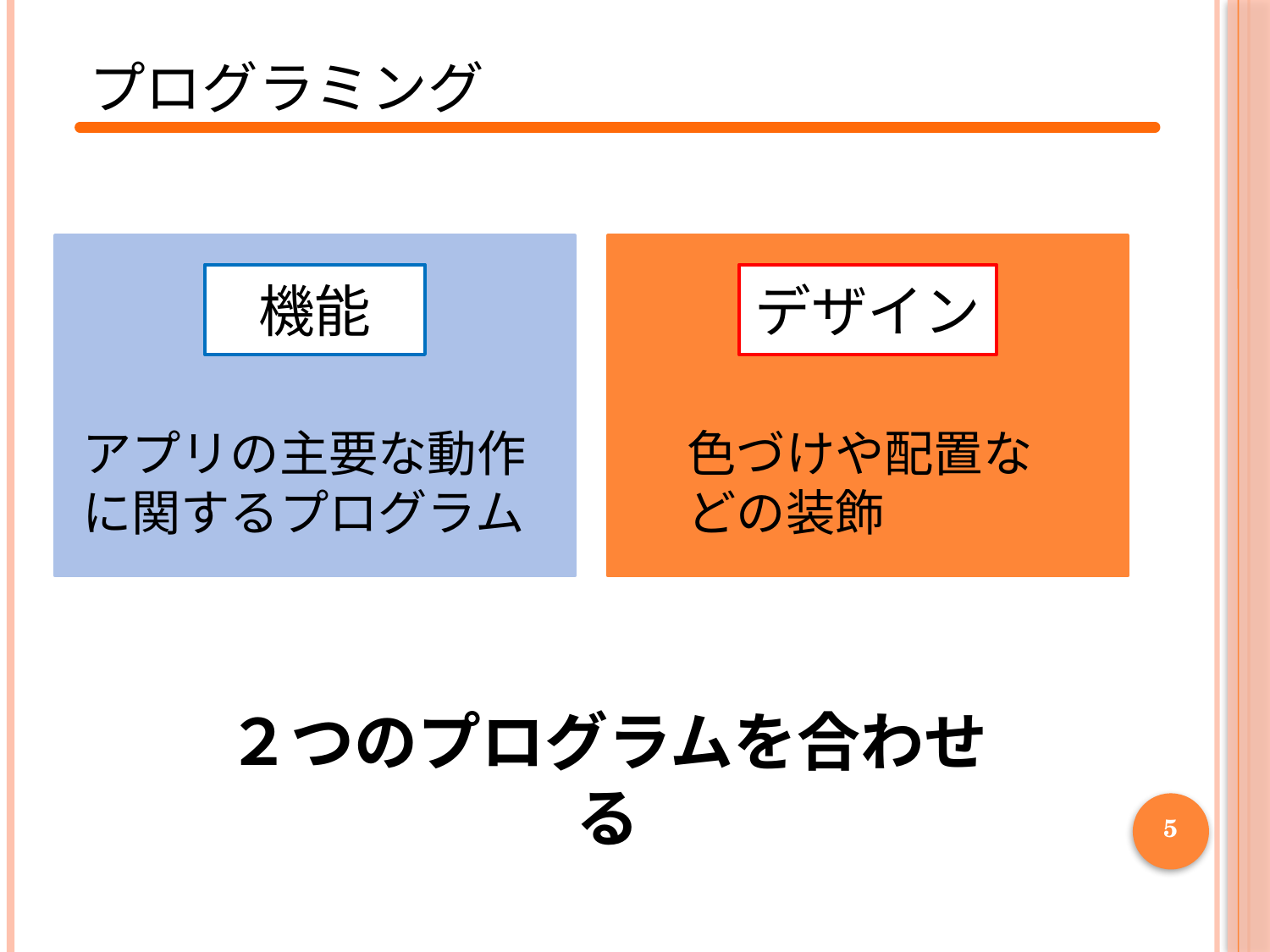

プログラミング

機能
デザイン
アプリの主要な動作に関するプログラム
色づけや配置などの装飾
２つのプログラムを合わせる
5